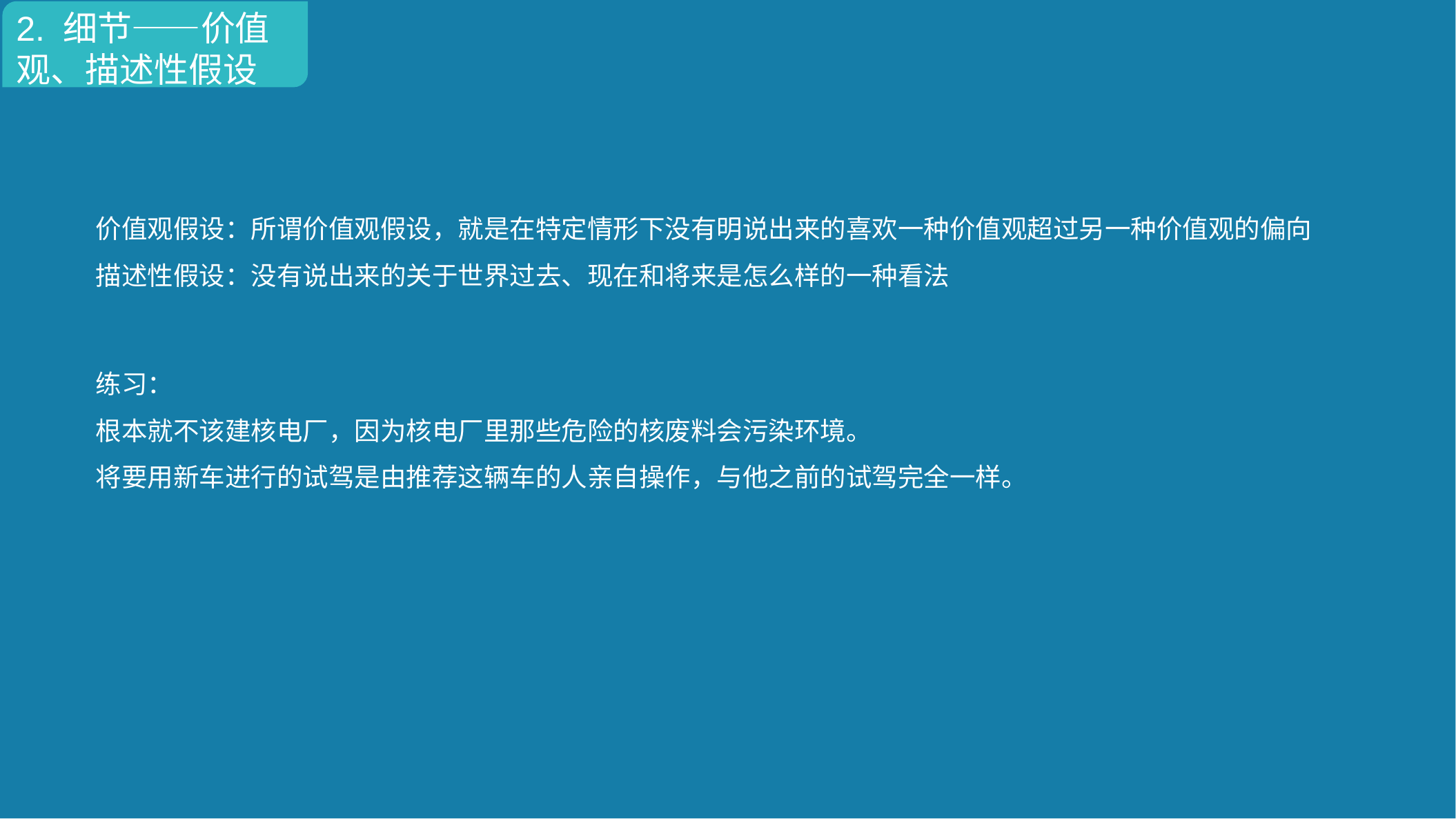

2. 细节——价值观、描述性假设
价值观假设：所谓价值观假设，就是在特定情形下没有明说出来的喜欢一种价值观超过另一种价值观的偏向
描述性假设：没有说出来的关于世界过去、现在和将来是怎么样的一种看法
练习：
根本就不该建核电厂，因为核电厂里那些危险的核废料会污染环境。
将要用新车进行的试驾是由推荐这辆车的人亲自操作，与他之前的试驾完全一样。